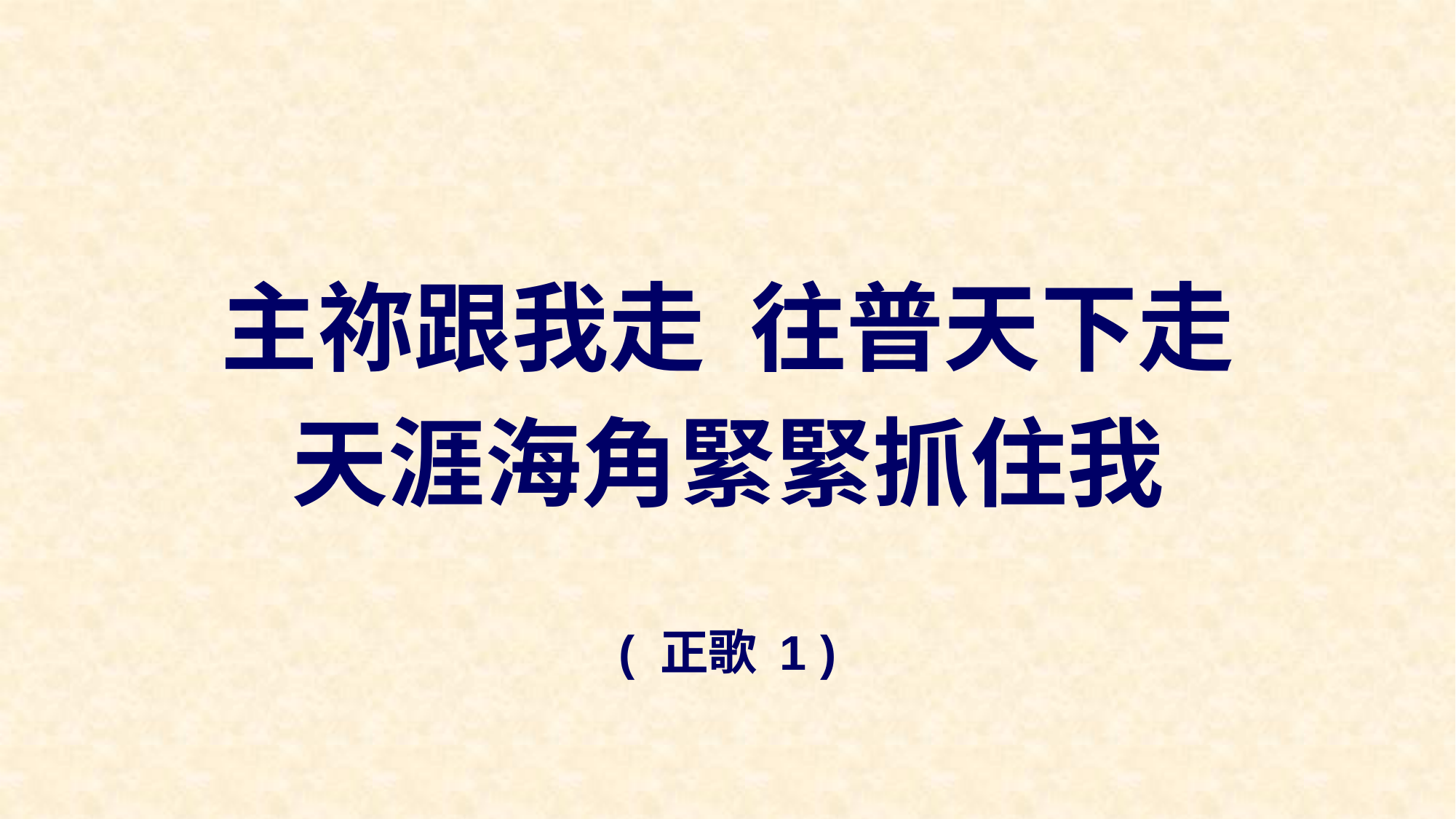

主祢跟我走  往普天下走
天涯海角緊緊抓住我
( 正歌 1 )